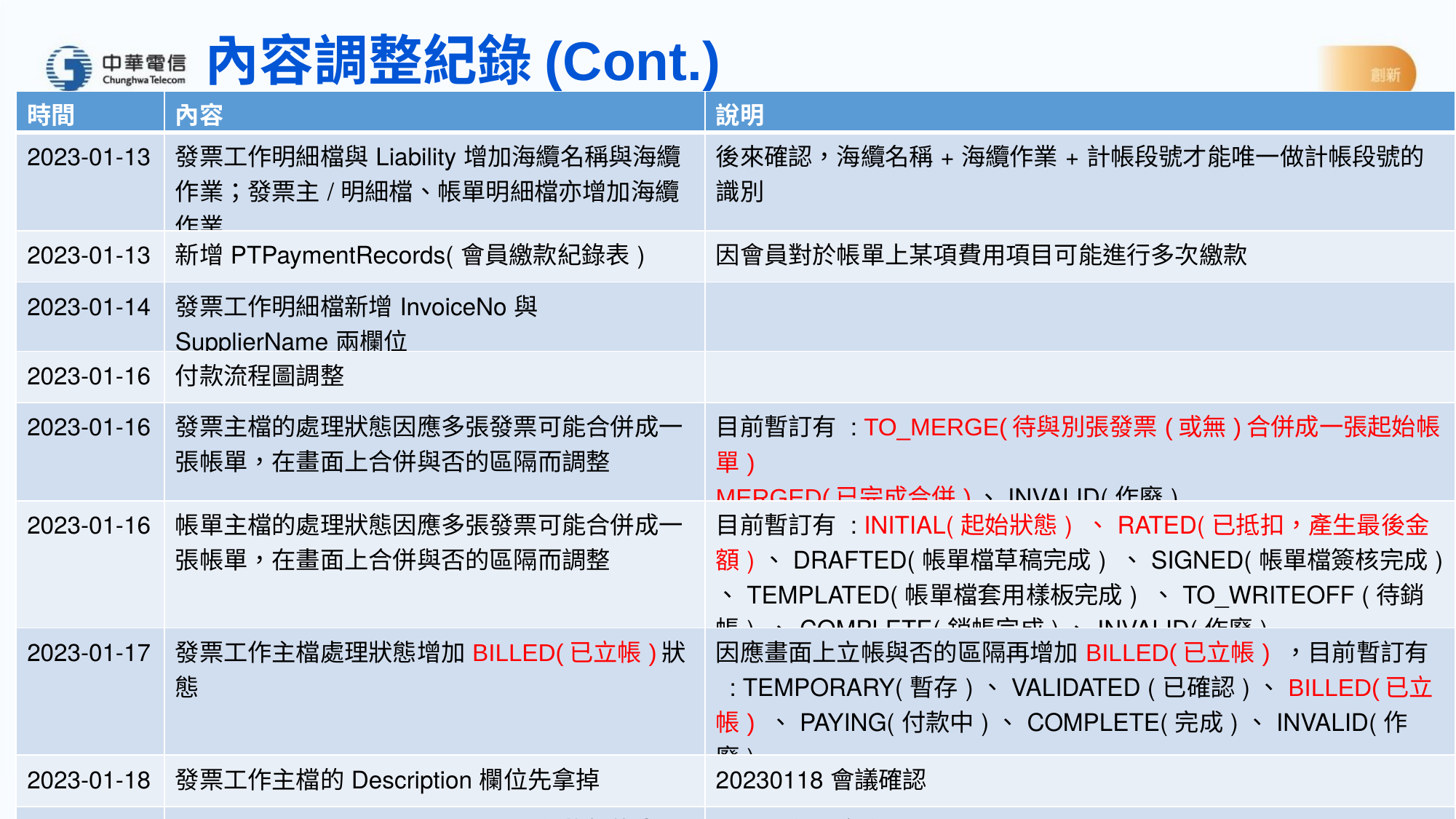

內容調整紀錄(Cont.)
| 時間 | 內容 | 說明 |
| --- | --- | --- |
| 2023-01-13 | 發票工作明細檔與Liability增加海纜名稱與海纜作業；發票主/明細檔、帳單明細檔亦增加海纜作業 | 後來確認，海纜名稱+海纜作業+計帳段號才能唯一做計帳段號的識別 |
| 2023-01-13 | 新增PTPaymentRecords(會員繳款紀錄表) | 因會員對於帳單上某項費用項目可能進行多次繳款 |
| 2023-01-14 | 發票工作明細檔新增InvoiceNo與SupplierName兩欄位 |  |
| 2023-01-16 | 付款流程圖調整 |  |
| 2023-01-16 | 發票主檔的處理狀態因應多張發票可能合併成一張帳單，在畫面上合併與否的區隔而調整 | 目前暫訂有 : TO\_MERGE(待與別張發票(或無)合併成一張起始帳單) MERGED(已完成合併)、INVALID(作廢) |
| 2023-01-16 | 帳單主檔的處理狀態因應多張發票可能合併成一張帳單，在畫面上合併與否的區隔而調整 | 目前暫訂有 : INITIAL(起始狀態) 、RATED(已抵扣，產生最後金額)、DRAFTED(帳單檔草稿完成) 、SIGNED(帳單檔簽核完成) 、TEMPLATED(帳單檔套用樣板完成) 、TO\_WRITEOFF (待銷帳) 、COMPLETE(銷帳完成)、INVALID(作廢) |
| 2023-01-17 | 發票工作主檔處理狀態增加BILLED(已立帳)狀態 | 因應畫面上立帳與否的區隔再增加BILLED(已立帳) ，目前暫訂有 : TEMPORARY(暫存)、VALIDATED (已確認)、BILLED(已立帳) 、PAYING(付款中)、COMPLETE(完成)、INVALID(作廢) |
| 2023-01-18 | 發票工作主檔的Description欄位先拿掉 | 20230118會議確認 |
| 2023-01-19 | 付款流程畫面與說明稍作調整，且付款紀錄表內容調整 | 付款對象是廠商 |
| 2023-01-19 | 帳單明細檔的付款金額與付款日期兩欄位移除；改至工作明細檔，且工作明細檔增加付款狀態欄位 | 付款對象是廠商 |
S-情境 (Situation)